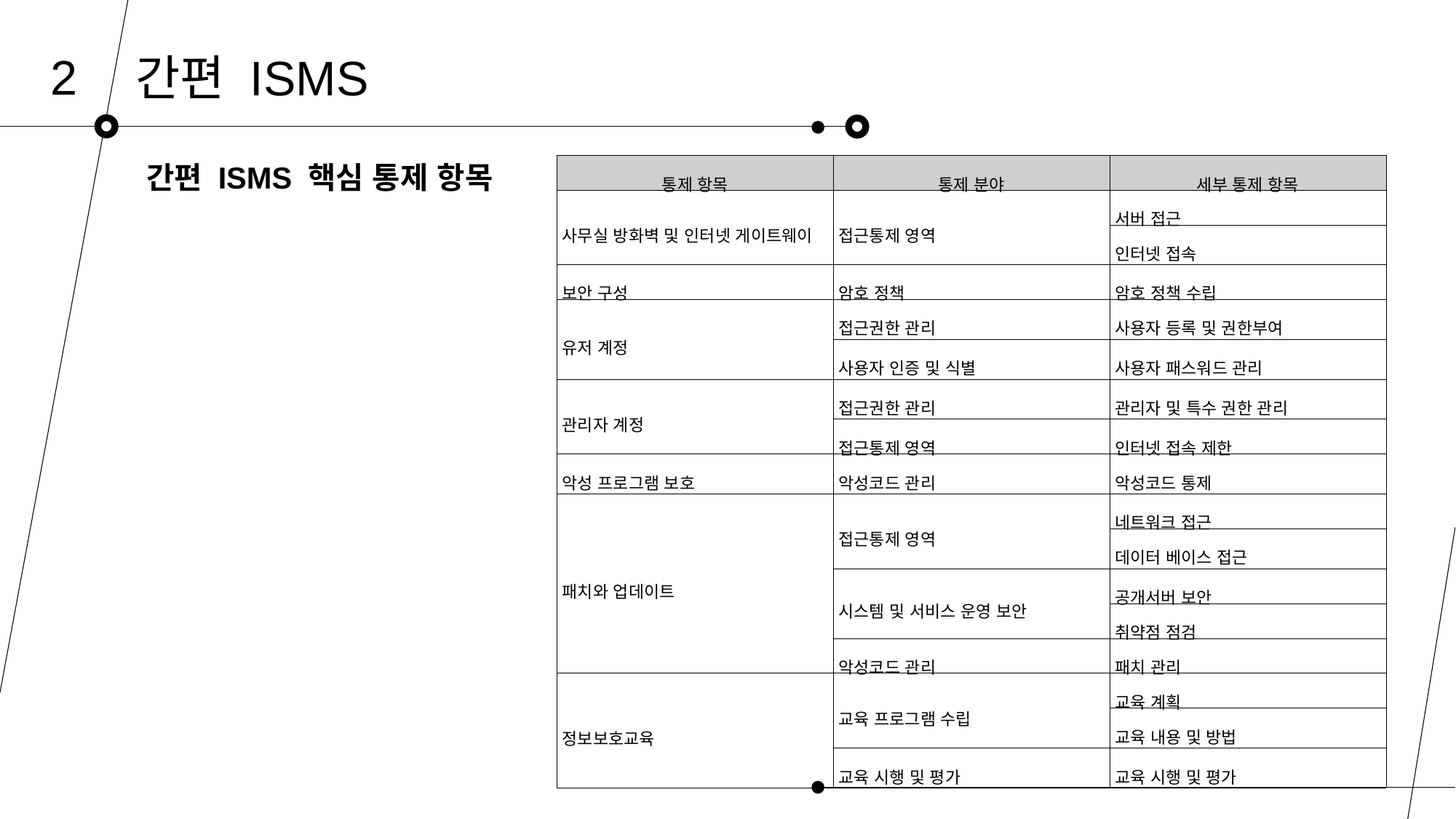

2
간편 ISMS
간편 ISMS 핵심 통제 항목
| 통제 항목 | 통제 분야 | 세부 통제 항목 |
| --- | --- | --- |
| 사무실 방화벽 및 인터넷 게이트웨이 | 접근통제 영역 | 서버 접근 |
|  |  | 인터넷 접속 |
| 보안 구성 | 암호 정책 | 암호 정책 수립 |
| 유저 계정 | 접근권한 관리 | 사용자 등록 및 권한부여 |
|  | 사용자 인증 및 식별 | 사용자 패스워드 관리 |
| 관리자 계정 | 접근권한 관리 | 관리자 및 특수 권한 관리 |
|  | 접근통제 영역 | 인터넷 접속 제한 |
| 악성 프로그램 보호 | 악성코드 관리 | 악성코드 통제 |
| 패치와 업데이트 | 접근통제 영역 | 네트워크 접근 |
|  |  | 데이터 베이스 접근 |
|  | 시스템 및 서비스 운영 보안 | 공개서버 보안 |
|  |  | 취약점 점검 |
|  | 악성코드 관리 | 패치 관리 |
| 정보보호교육 | 교육 프로그램 수립 | 교육 계획 |
|  |  | 교육 내용 및 방법 |
|  | 교육 시행 및 평가 | 교육 시행 및 평가 |